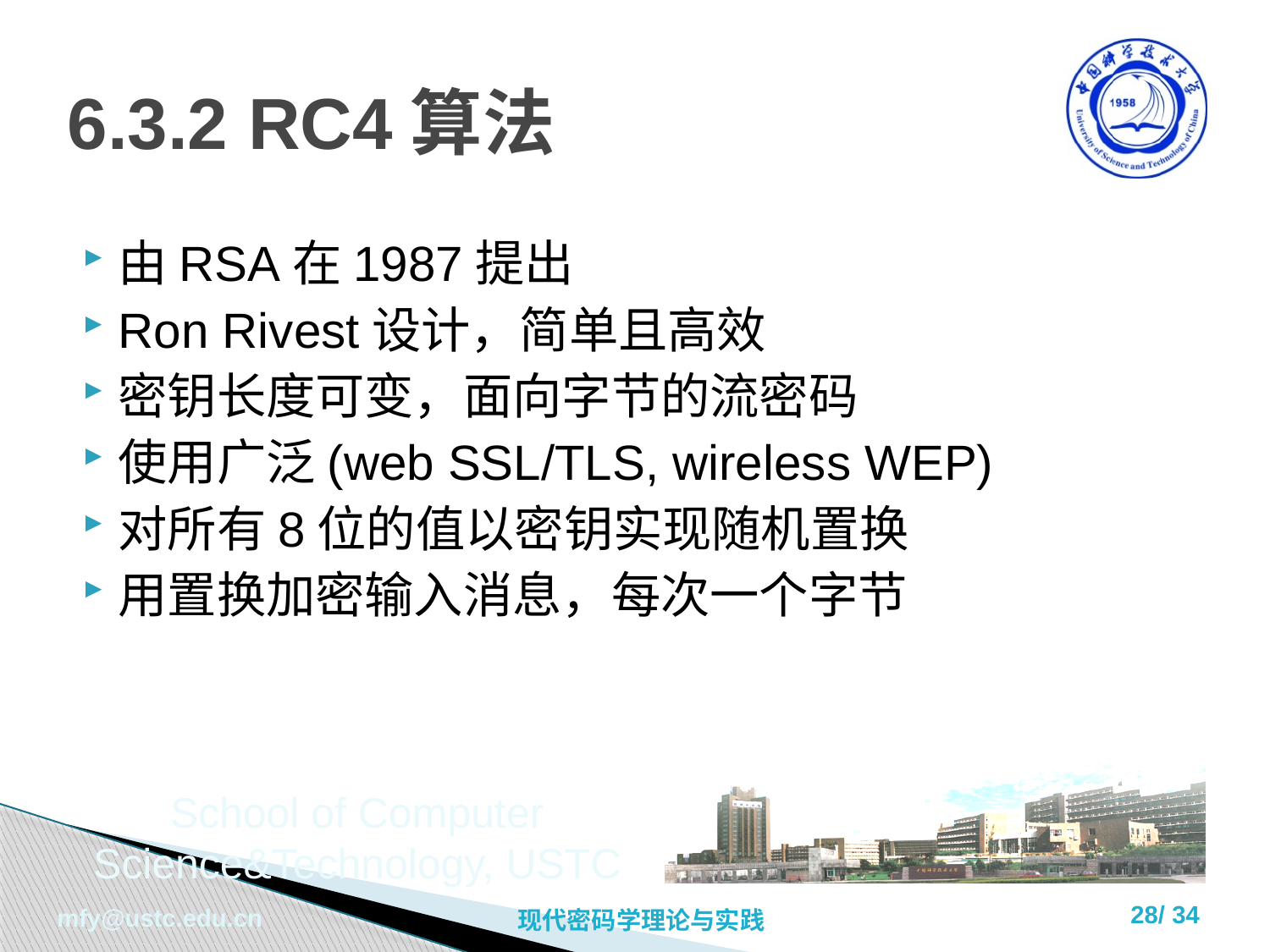

# 6.3.2 RC4算法
由RSA在1987提出
Ron Rivest设计，简单且高效
密钥长度可变，面向字节的流密码
使用广泛(web SSL/TLS, wireless WEP)
对所有8位的值以密钥实现随机置换
用置换加密输入消息，每次一个字节